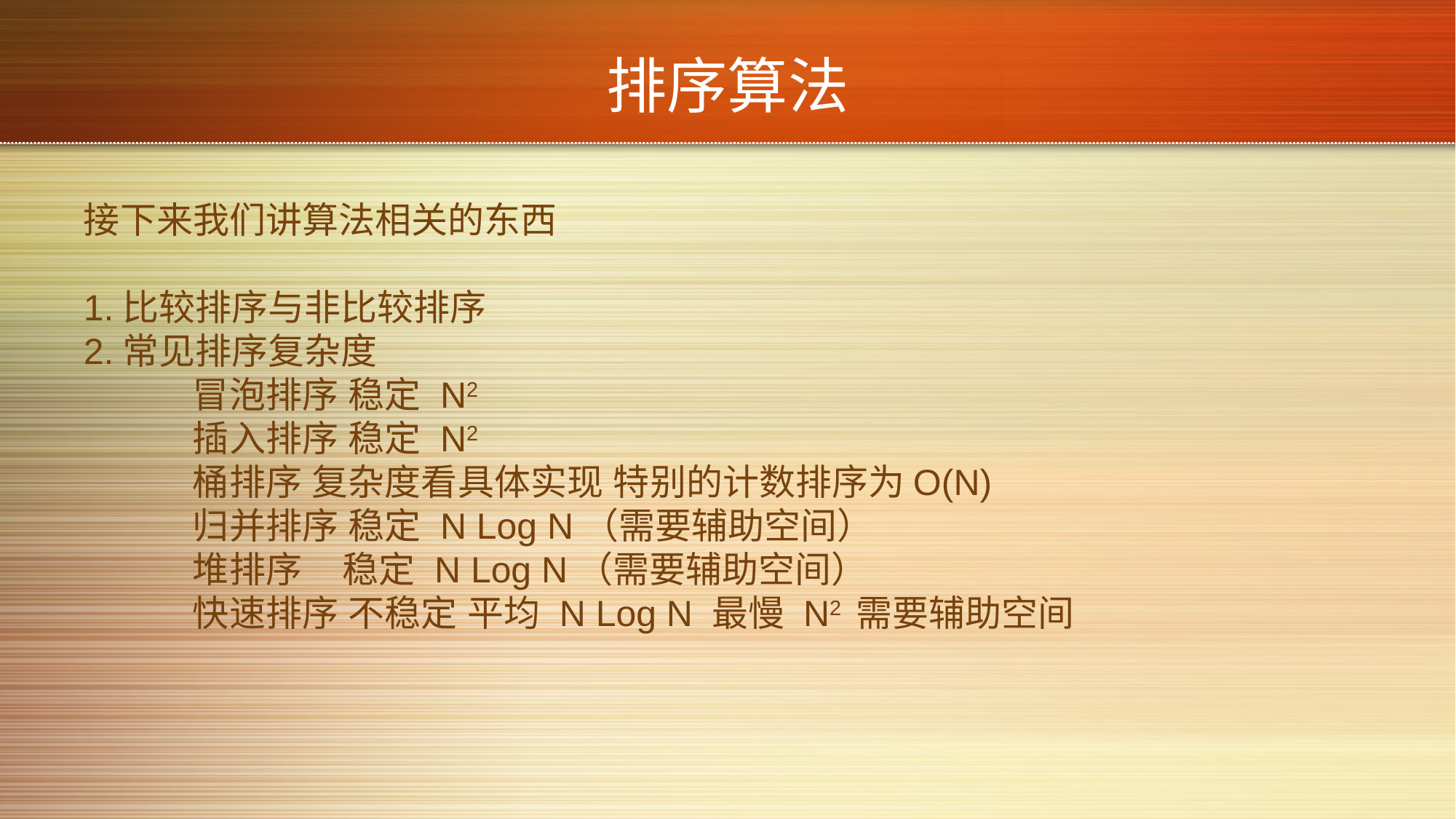

# 排序算法
接下来我们讲算法相关的东西

1.比较排序与非比较排序
2.常见排序复杂度
	冒泡排序 稳定 N2
	插入排序 稳定 N2
	桶排序 复杂度看具体实现 特别的计数排序为O(N)
	归并排序 稳定 N Log N（需要辅助空间）
	堆排序    稳定 N Log N（需要辅助空间）
	快速排序 不稳定 平均 N Log N 最慢 N2 需要辅助空间